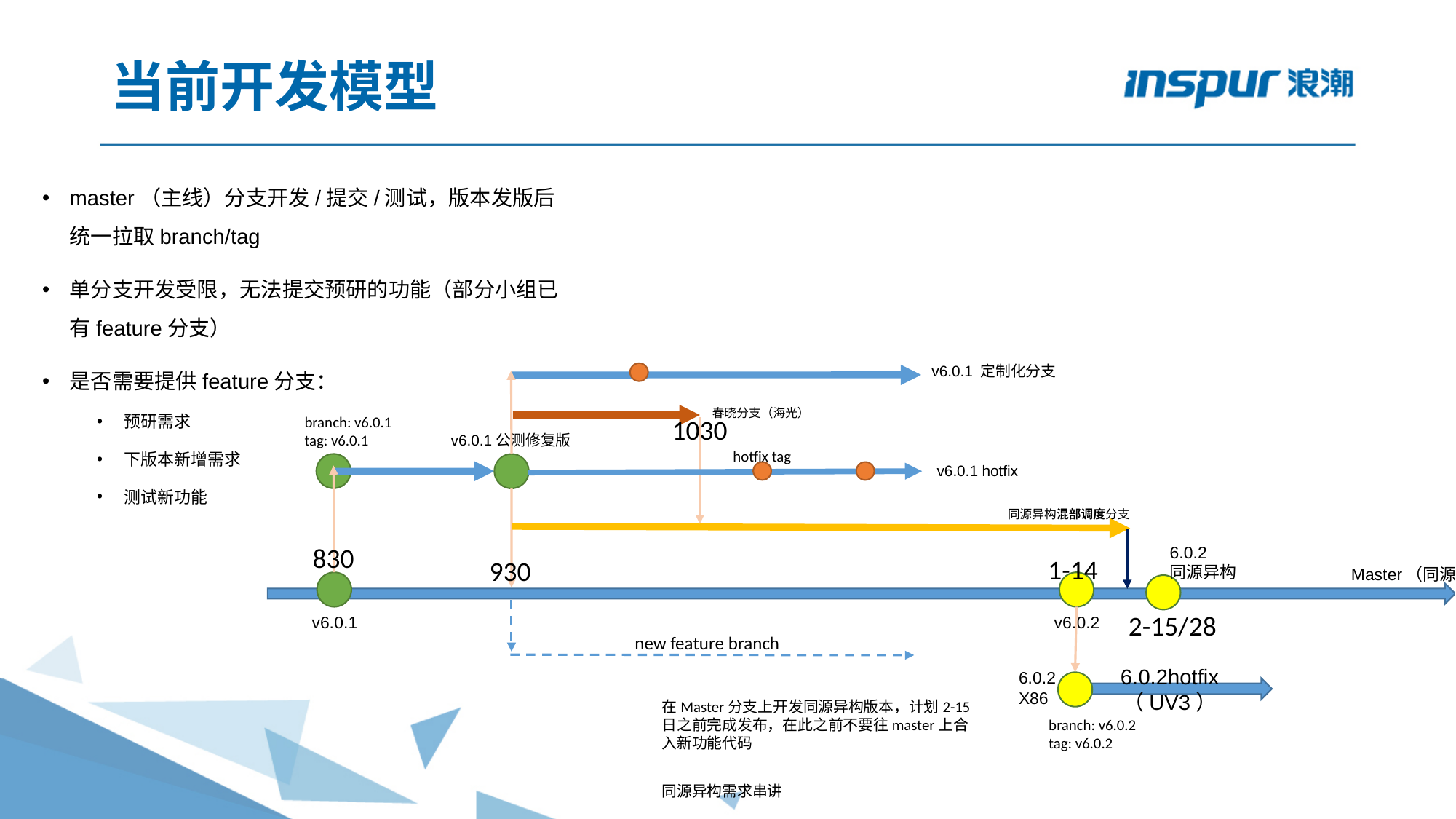

# 当前开发模型
master（主线）分支开发/提交/测试，版本发版后统一拉取branch/tag
单分支开发受限，无法提交预研的功能（部分小组已有feature分支）
是否需要提供feature分支：
预研需求
下版本新增需求
测试新功能

v6.0.1 定制化分支

春晓分支（海光）
1030
branch: v6.0.1
tag: v6.0.1
v6.0.1公测修复版
hotfix tag

v6.0.1 hotfix

同源异构混部调度分支
830
6.0.2
同源异构
1-14
930
Master（同源异构）

2-15/28
v6.0.1
v6.0.2
new feature branch
6.0.2
X86

6.0.2hotfix
（UV3）
在Master分支上开发同源异构版本，计划2-15日之前完成发布，在此之前不要往master上合入新功能代码
branch: v6.0.2
tag: v6.0.2
同源异构需求串讲